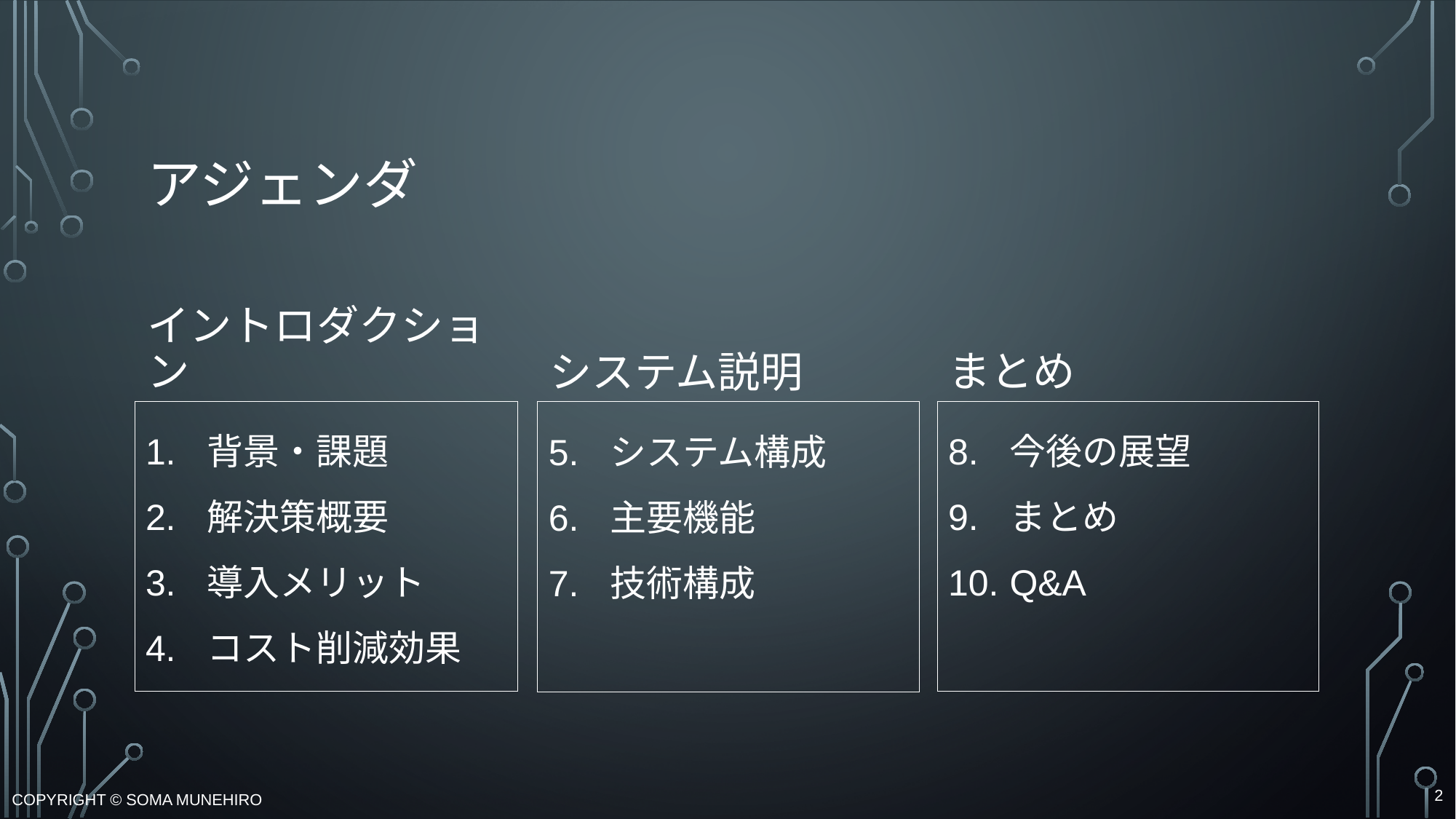

# アジェンダ
イントロダクション
まとめ
システム説明
背景・課題
解決策概要
導入メリット
コスト削減効果
今後の展望
まとめ
Q&A
システム構成
主要機能
技術構成
2
Copyright © Soma Munehiro